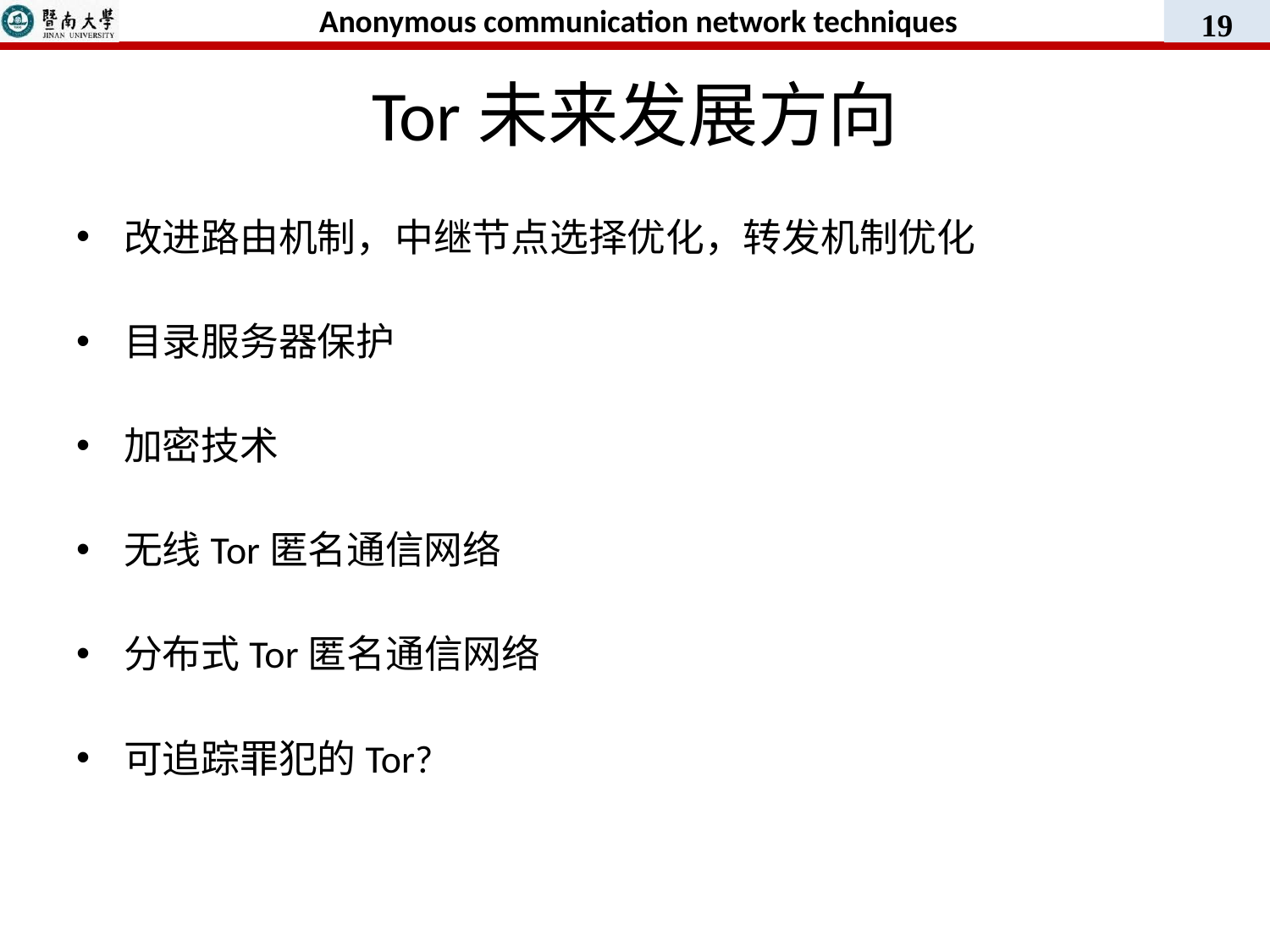

Anonymous communication network techniques
19
Tor未来发展方向
改进路由机制，中继节点选择优化，转发机制优化
目录服务器保护
加密技术
无线Tor匿名通信网络
分布式Tor匿名通信网络
可追踪罪犯的Tor?